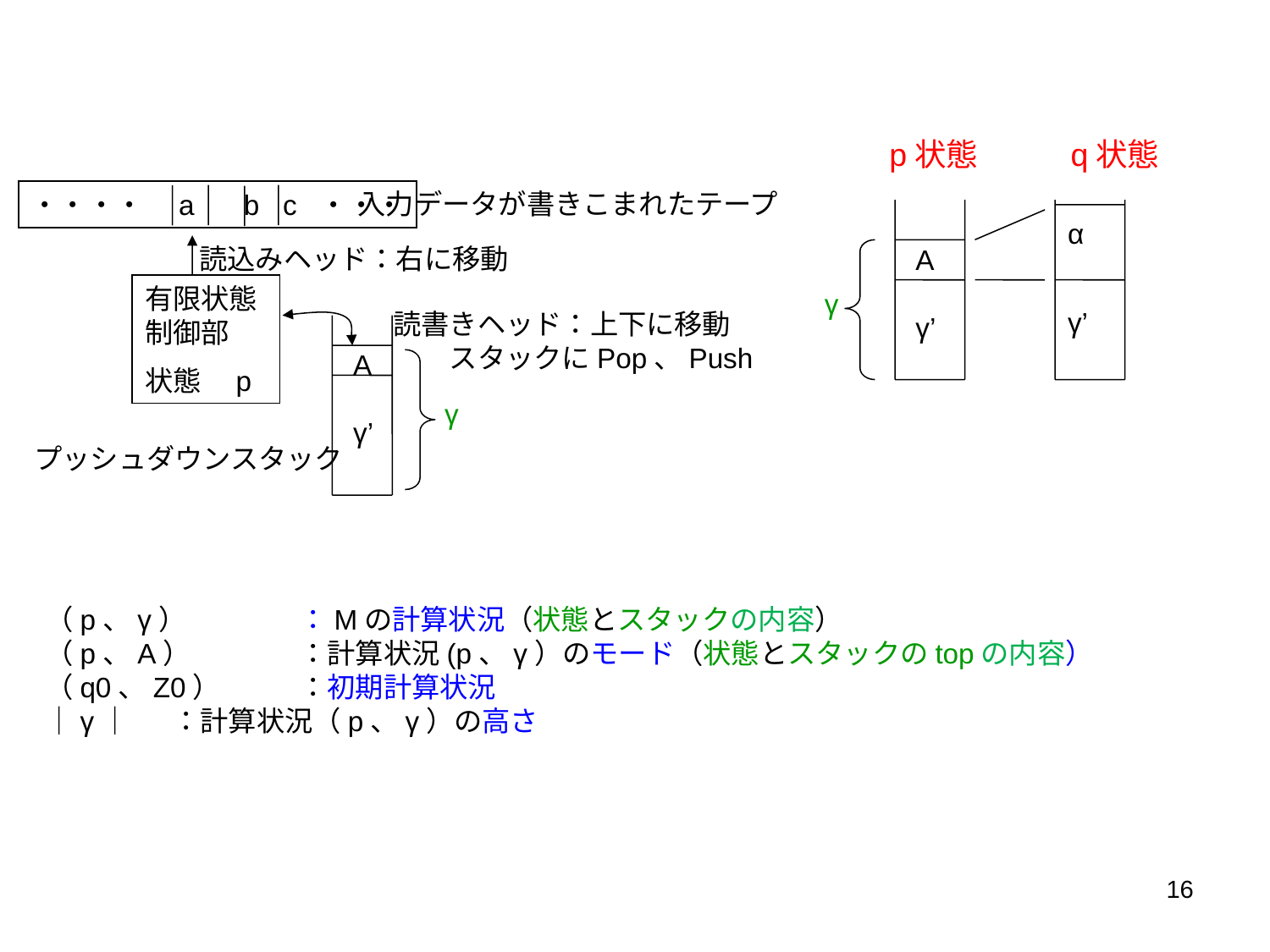

p状態　　   q状態
入力データが書きこまれたテープ
・・・・　a 　b   c  ・・・

読込みヘッド：右に移動
有限状態制御部
状態　p
読書きヘッド：上下に移動
　　スタックにPop、Push

A

γ’

プッシュダウンスタック

α

γ’
A

γ’

γ

γ
（p、γ）　	：Mの計算状況（状態とスタックの内容）
（p、A）　 	：計算状況(p、γ）のモード（状態とスタックのtopの内容）
（q0、Z0）	：初期計算状況
｜γ｜　 	：計算状況（p、γ）の高さ
16